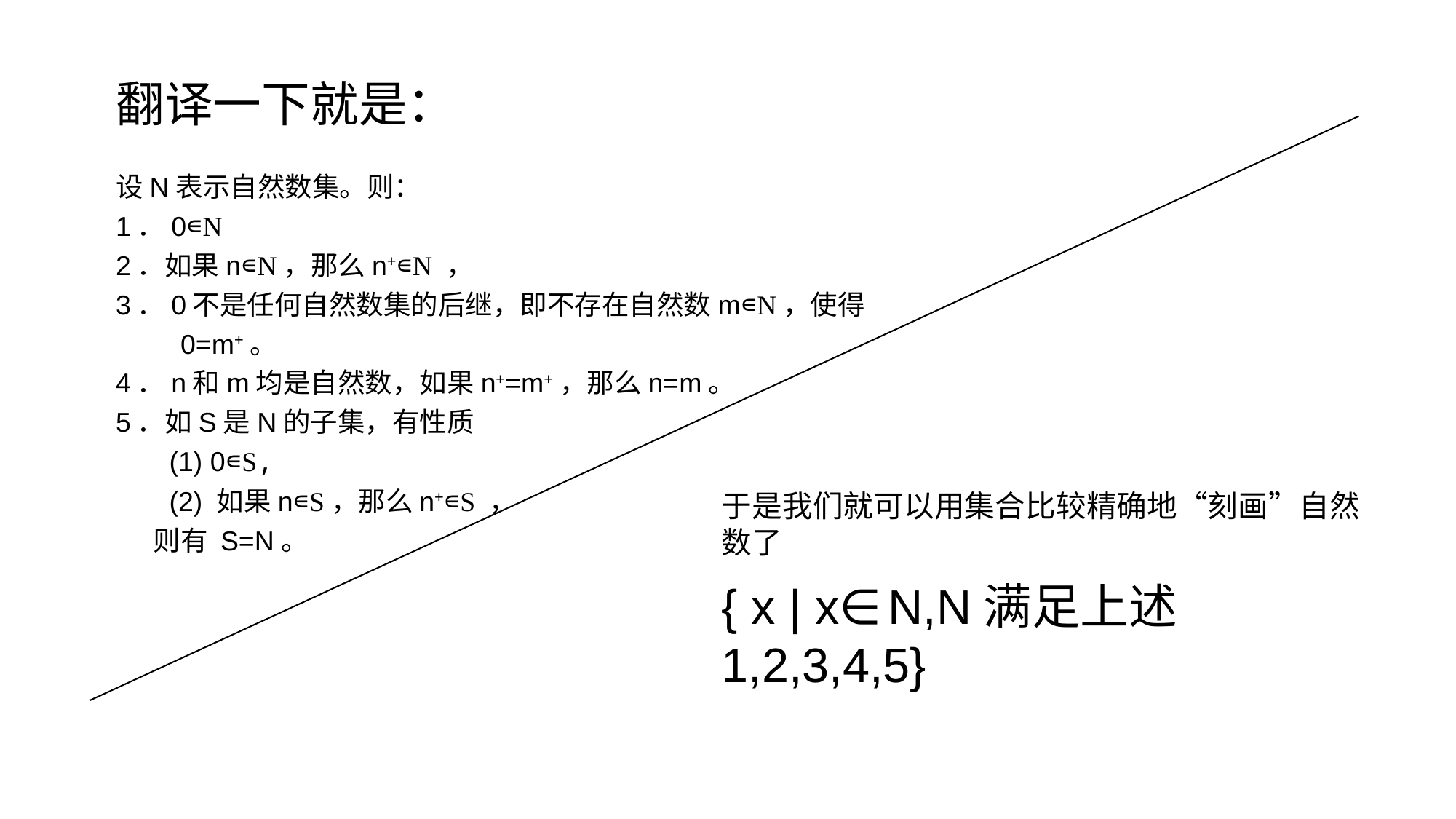

翻译一下就是：
设N表示自然数集。则：
1．0∊N
2．如果n∊N，那么n+∊N ，
3．0不是任何自然数集的后继，即不存在自然数m∊N，使得0=m+。
4．n和m均是自然数，如果n+=m+，那么n=m。
5．如S是N的子集，有性质
       (1) 0∊S,
       (2) 如果n∊S，那么n+∊S ，
     则有 S=N。
于是我们就可以用集合比较精确地“刻画”自然数了
{ x | x∈N,N满足上述1,2,3,4,5}